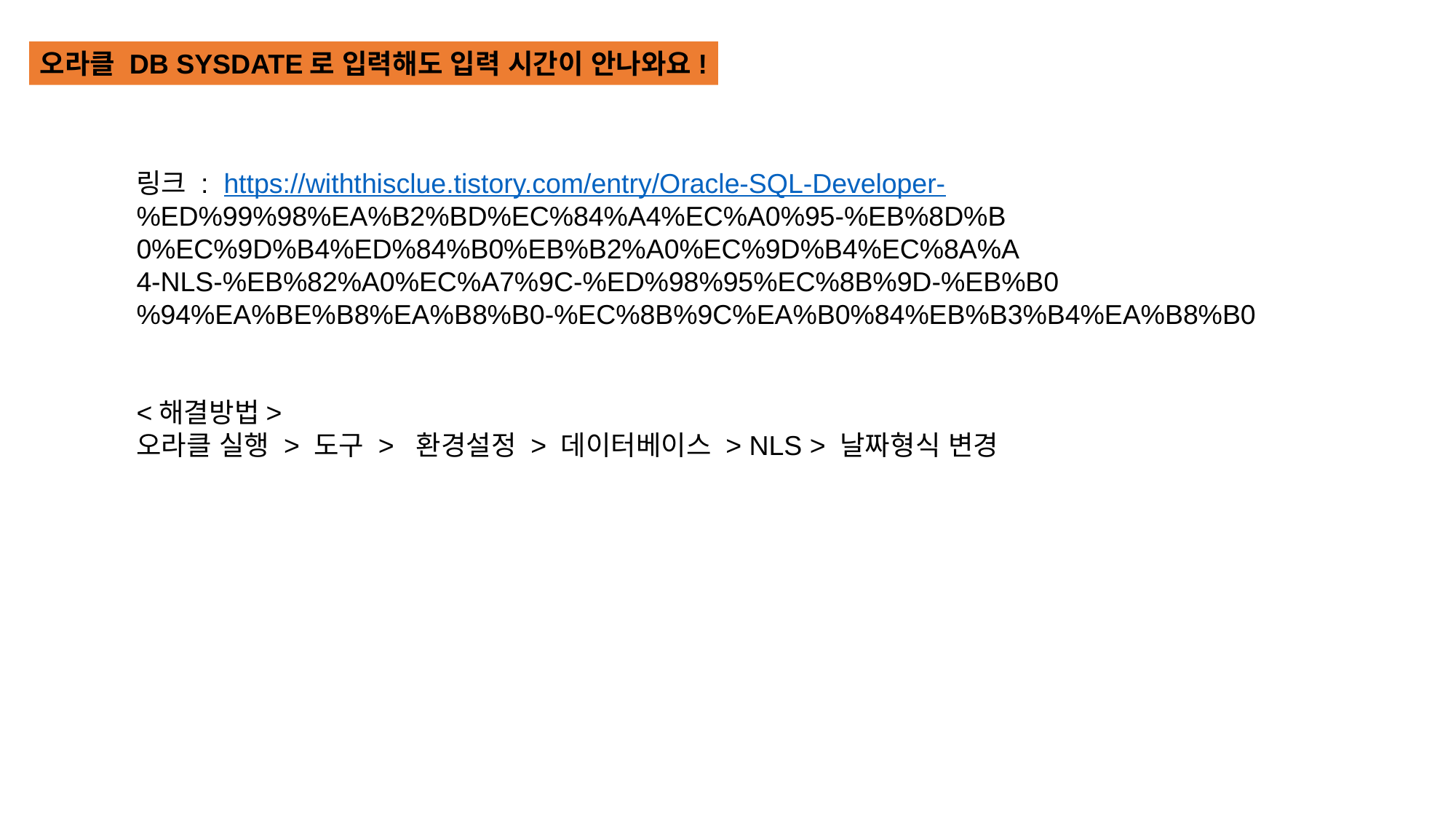

오라클 DB SYSDATE로 입력해도 입력 시간이 안나와요!

링크 :  https://withthisclue.tistory.com/entry/Oracle-SQL-Developer-
%ED%99%98%EA%B2%BD%EC%84%A4%EC%A0%95-%EB%8D%B
0%EC%9D%B4%ED%84%B0%EB%B2%A0%EC%9D%B4%EC%8A%A
4-NLS-%EB%82%A0%EC%A7%9C-%ED%98%95%EC%8B%9D-%EB%B0
%94%EA%BE%B8%EA%B8%B0-%EC%8B%9C%EA%B0%84%EB%B3%B4%EA%B8%B0

<해결방법>
오라클 실행 > 도구 >  환경설정 > 데이터베이스 > NLS > 날짜형식 변경